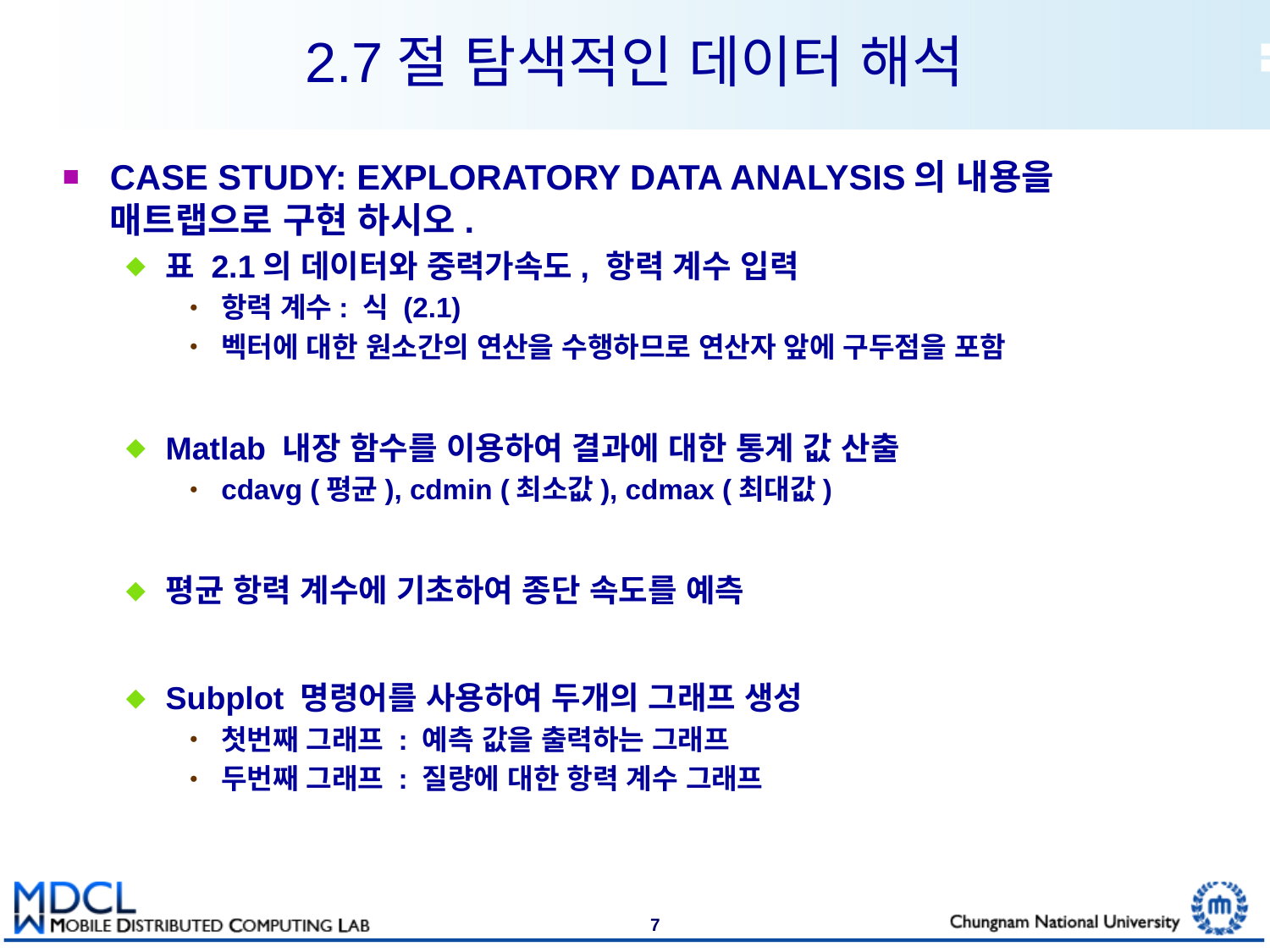

# 2.7절 탐색적인 데이터 해석
CASE STUDY: EXPLORATORY DATA ANALYSIS의 내용을 매트랩으로 구현 하시오.
표 2.1의 데이터와 중력가속도, 항력 계수 입력
항력 계수: 식 (2.1)
벡터에 대한 원소간의 연산을 수행하므로 연산자 앞에 구두점을 포함

Matlab 내장 함수를 이용하여 결과에 대한 통계 값 산출
cdavg (평균), cdmin (최소값), cdmax (최대값)

평균 항력 계수에 기초하여 종단 속도를 예측

Subplot 명령어를 사용하여 두개의 그래프 생성
첫번째 그래프 : 예측 값을 출력하는 그래프
두번째 그래프 : 질량에 대한 항력 계수 그래프